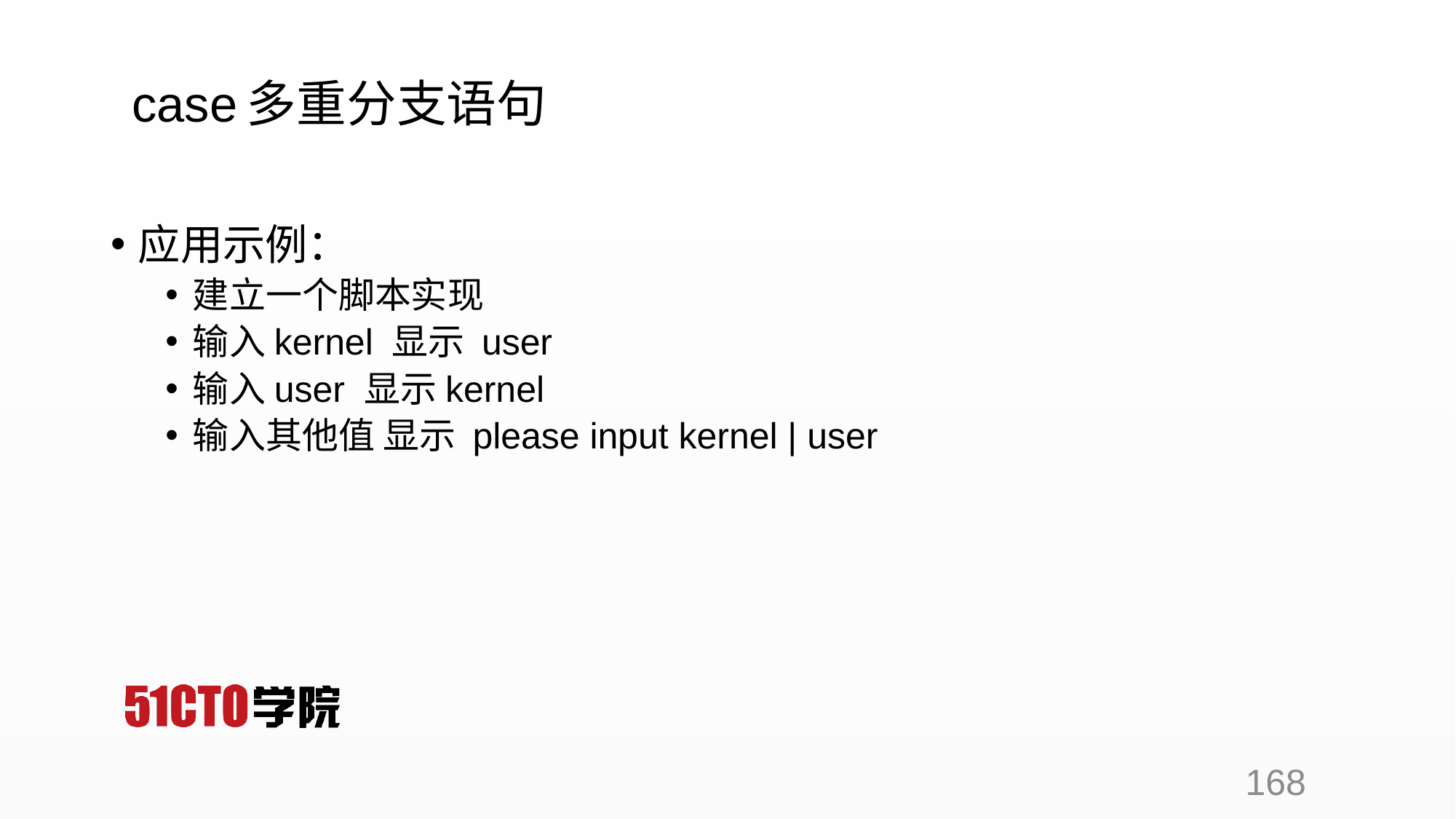

# case多重分支语句
应用示例：
建立一个脚本实现
输入kernel 显示 user
输入user 显示kernel
输入其他值 显示 please input kernel | user
168